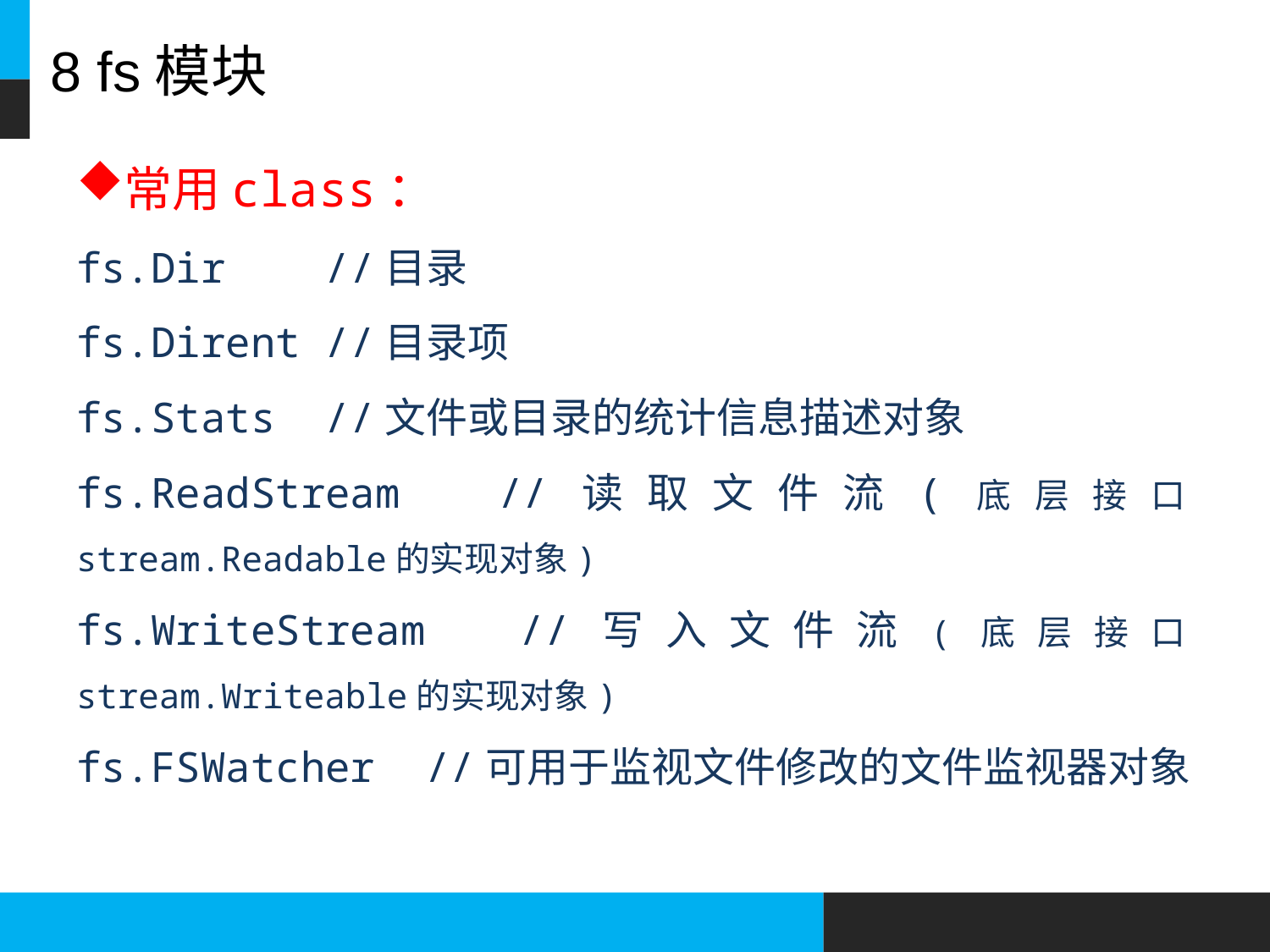

# 8 fs模块
常用class：
fs.Dir 	//目录
fs.Dirent	//目录项
fs.Stats	//文件或目录的统计信息描述对象
fs.ReadStream  //读取文件流(底层接口stream.Readable的实现对象)
fs.WriteStream  //写入文件流(底层接口stream.Writeable的实现对象)
fs.FSWatcher  //可用于监视文件修改的文件监视器对象